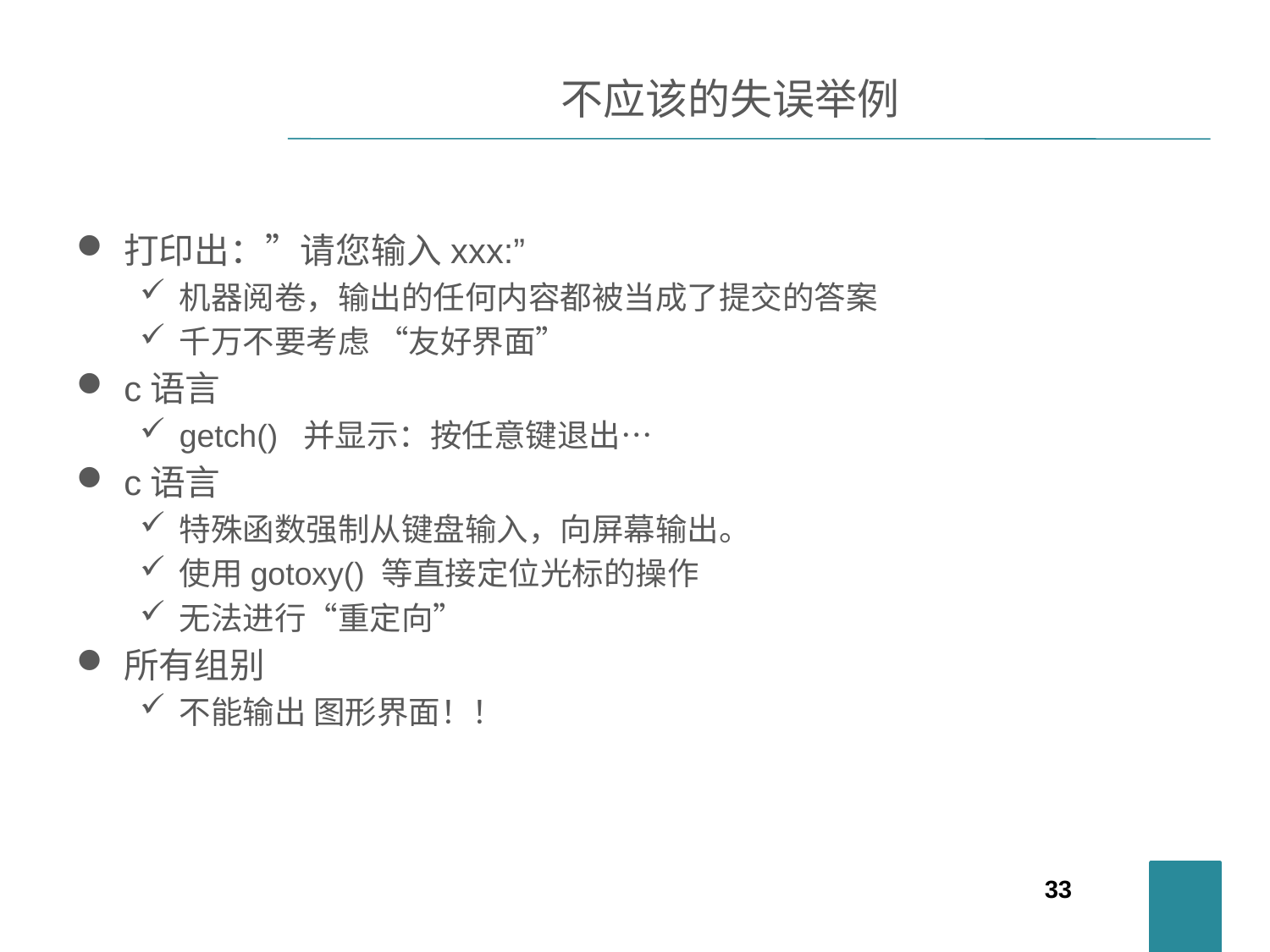

# 不应该的失误举例
打印出：”请您输入xxx:”
机器阅卷，输出的任何内容都被当成了提交的答案
千万不要考虑 “友好界面”
c语言
getch()  并显示：按任意键退出…
c语言
特殊函数强制从键盘输入，向屏幕输出。
使用gotoxy() 等直接定位光标的操作
无法进行“重定向”
所有组别
不能输出 图形界面！！
33